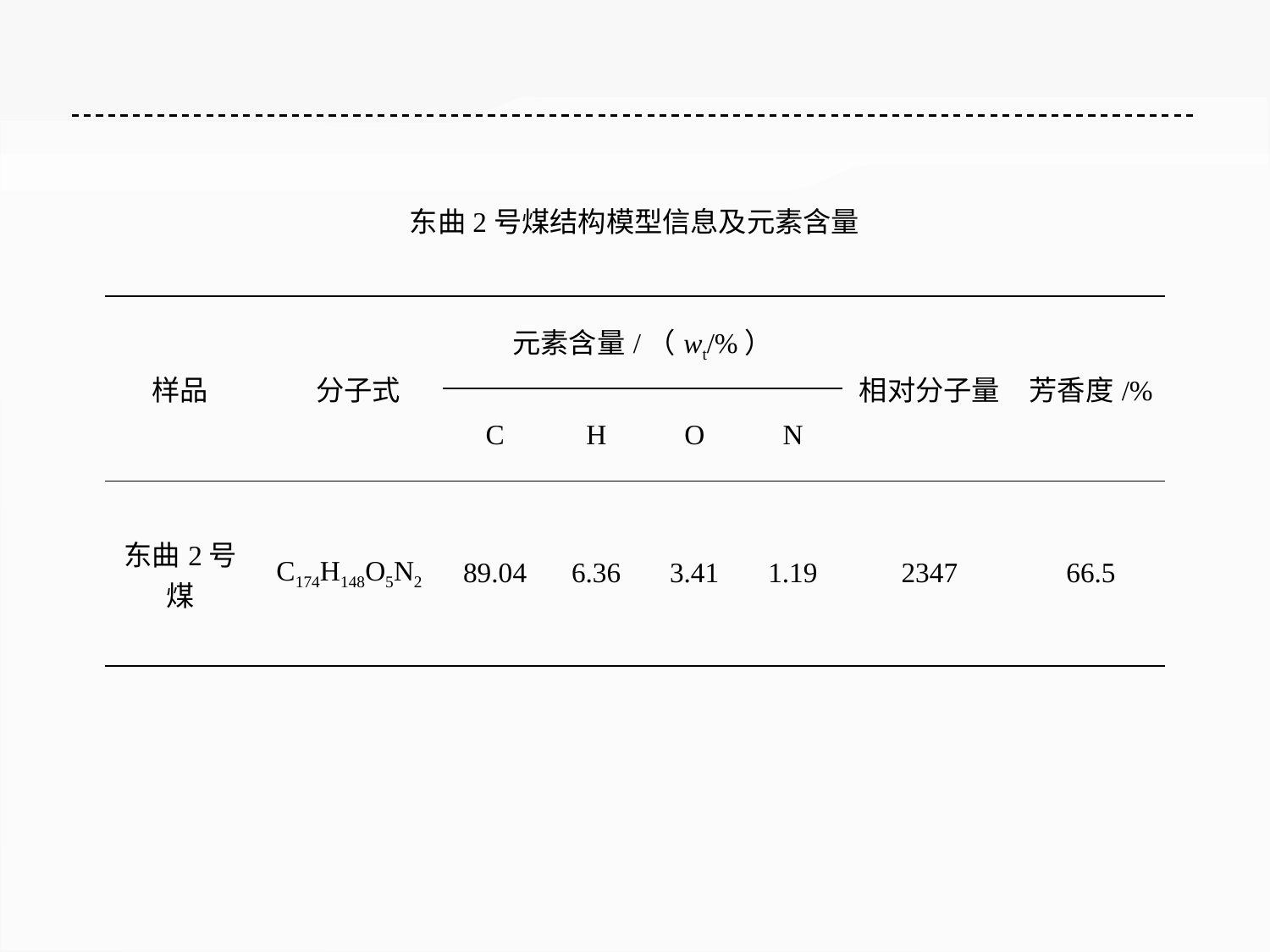

东曲2号煤结构模型信息及元素含量

| 样品 | 分子式 | 元素含量/（wt/%） |  |  |  | 相对分子量 | 芳香度/% |
| --- | --- | --- | --- | --- | --- | --- | --- |
|  |  | C | H | O | N |  |  |
| 东曲2号煤 | C174H148O5N2 | 89.04 | 6.36 | 3.41 | 1.19 | 2347 | 66.5 |